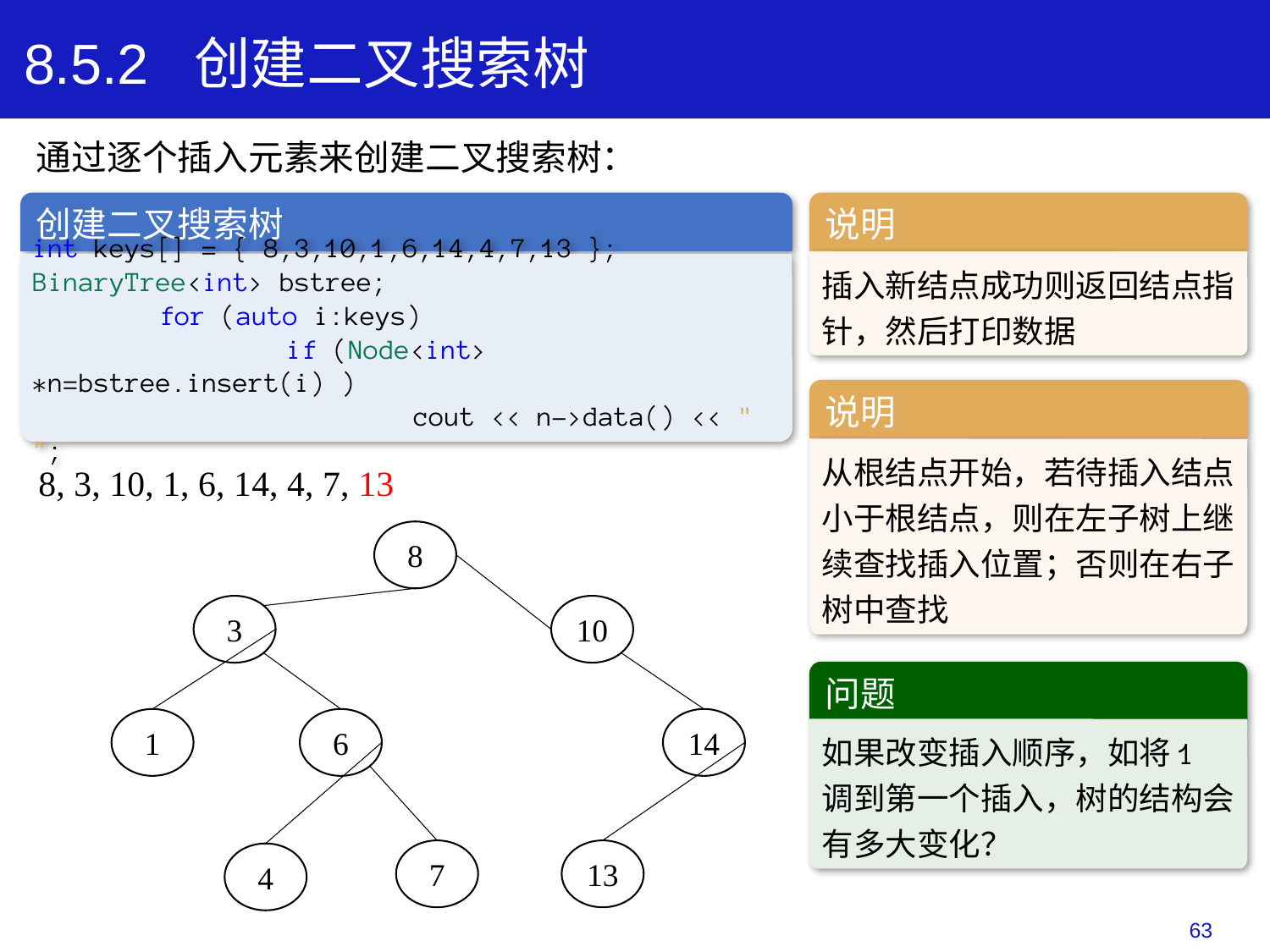

8.5.2  创建二叉搜索树
通过逐个插入元素来创建二叉搜索树：
创建二叉搜索树
int keys[] = { 8,3,10,1,6,14,4,7,13 };
BinaryTree<int> bstree;
	for (auto i:keys)
		if (Node<int> *n=bstree.insert(i) )
			cout << n->data() << " ";
说明
插入新结点成功则返回结点指针，然后打印数据
说明
从根结点开始，若待插入结点小于根结点，则在左子树上继续查找插入位置；否则在右子树中查找
8, 3, 10, 1, 6, 14, 4, 7, 13
8
3
10
问题
如果改变插入顺序，如将1调到第一个插入，树的结构会有多大变化？
14
1
6
7
13
4
63